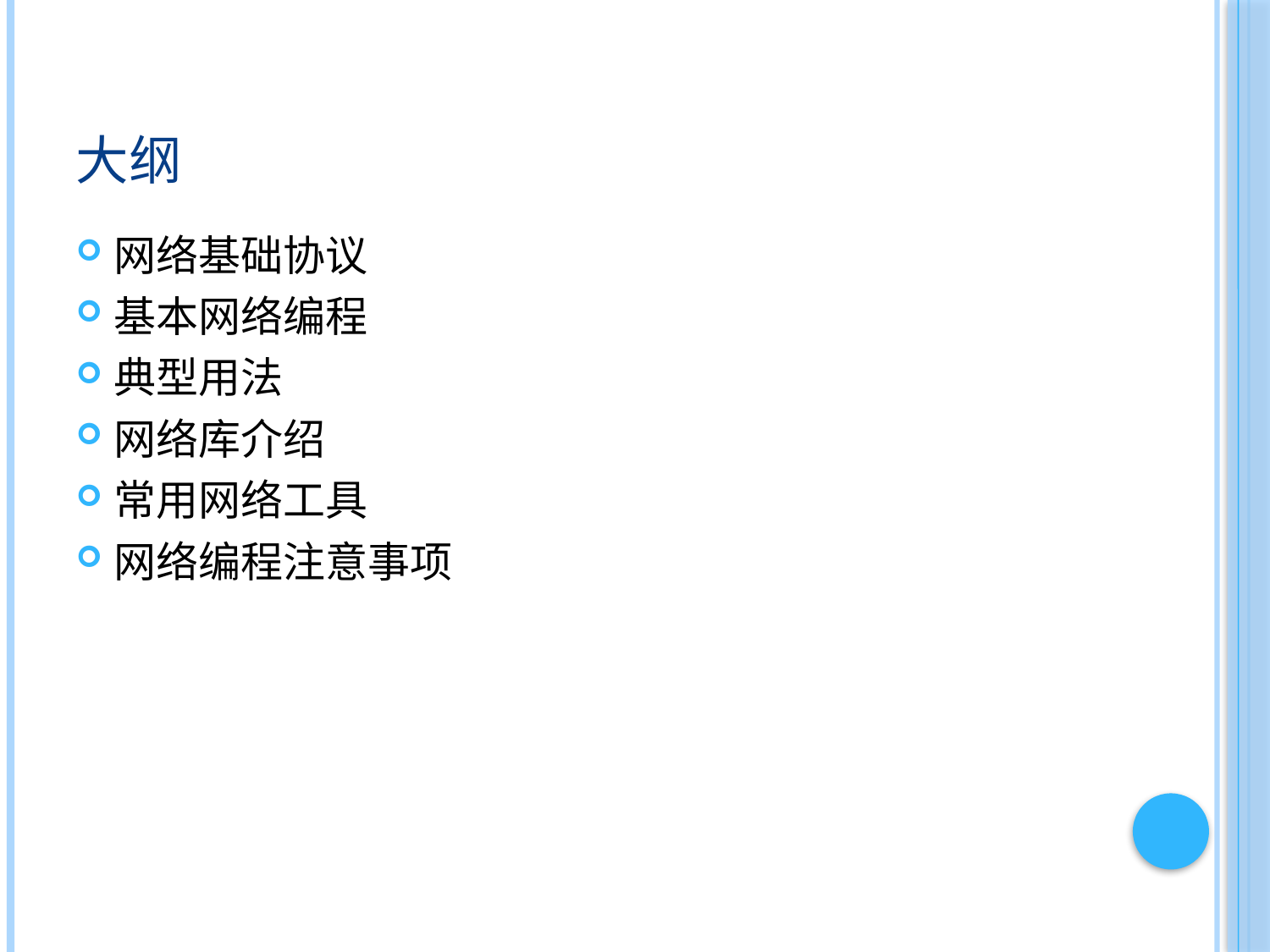

# 大纲
网络基础协议
基本网络编程
典型用法
网络库介绍
常用网络工具
网络编程注意事项